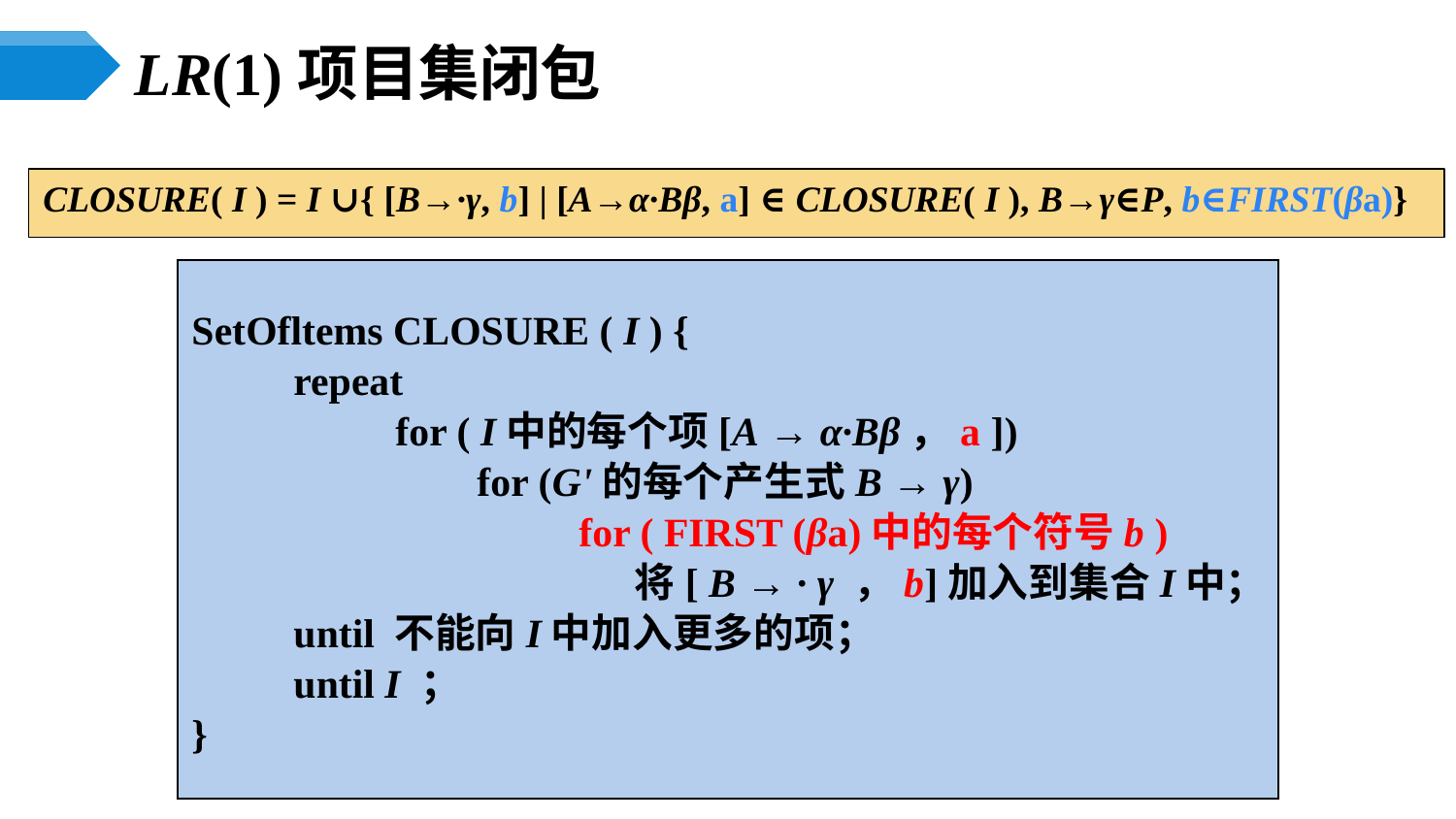

# LR(1)项目集闭包
CLOSURE( I ) = I ∪{ [B→·γ, b] | [A→α·Bβ, a] ∈ CLOSURE( I ), B→γ∈P, b∈FIRST(βa)}
SetOfltems CLOSURE ( I ) {
          repeat
                    for ( I中的每个项[A → α∙Bβ，a ])
                            for (G'的每个产生式B → γ)
                                      for ( FIRST (βa)中的每个符号b )
                                               将[ B → ∙ γ ，b]加入到集合I中；
          until 不能向I中加入更多的项；
          until I ；
}